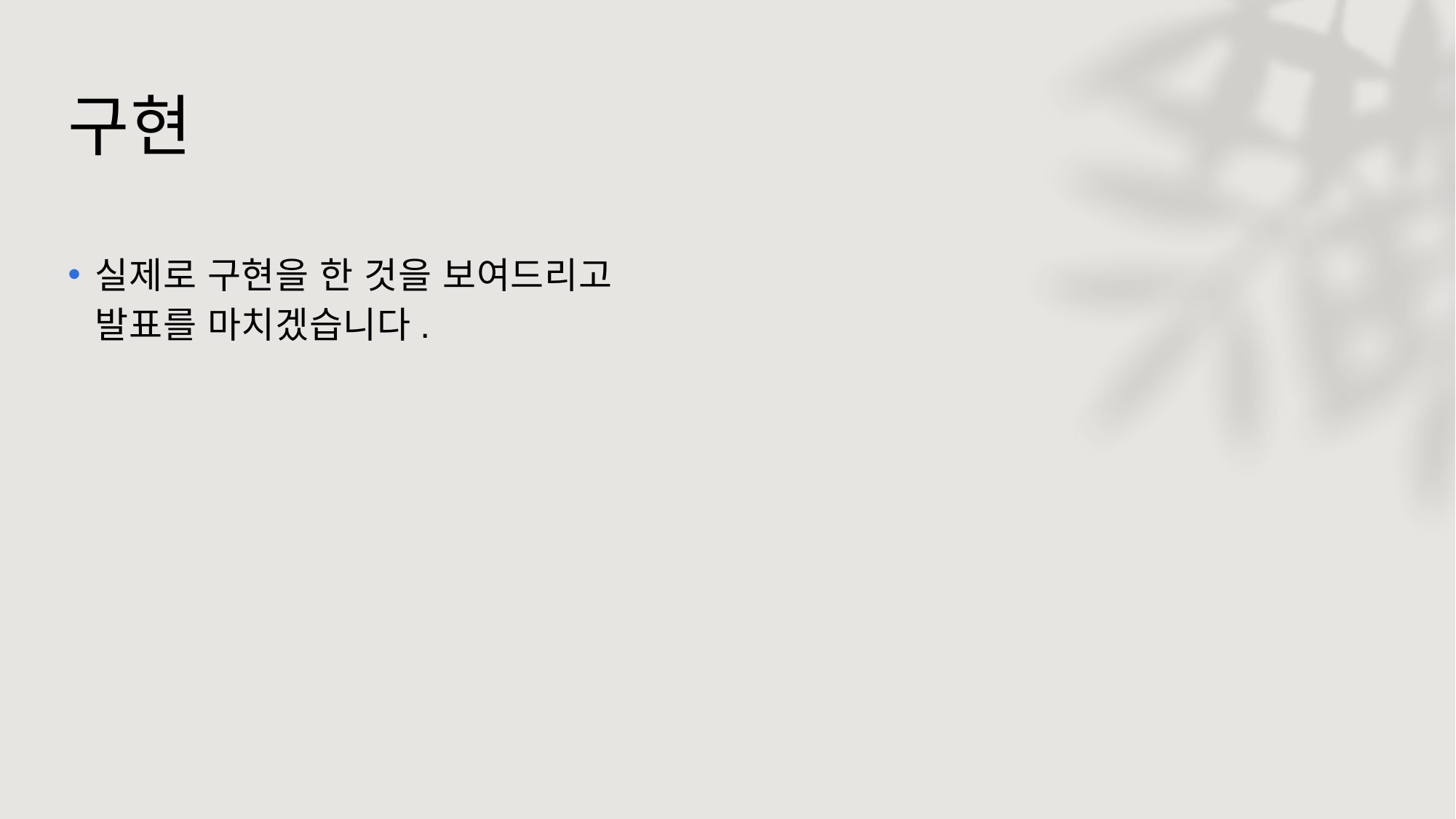

# 구현
실제로 구현을 한 것을 보여드리고 발표를 마치겠습니다.